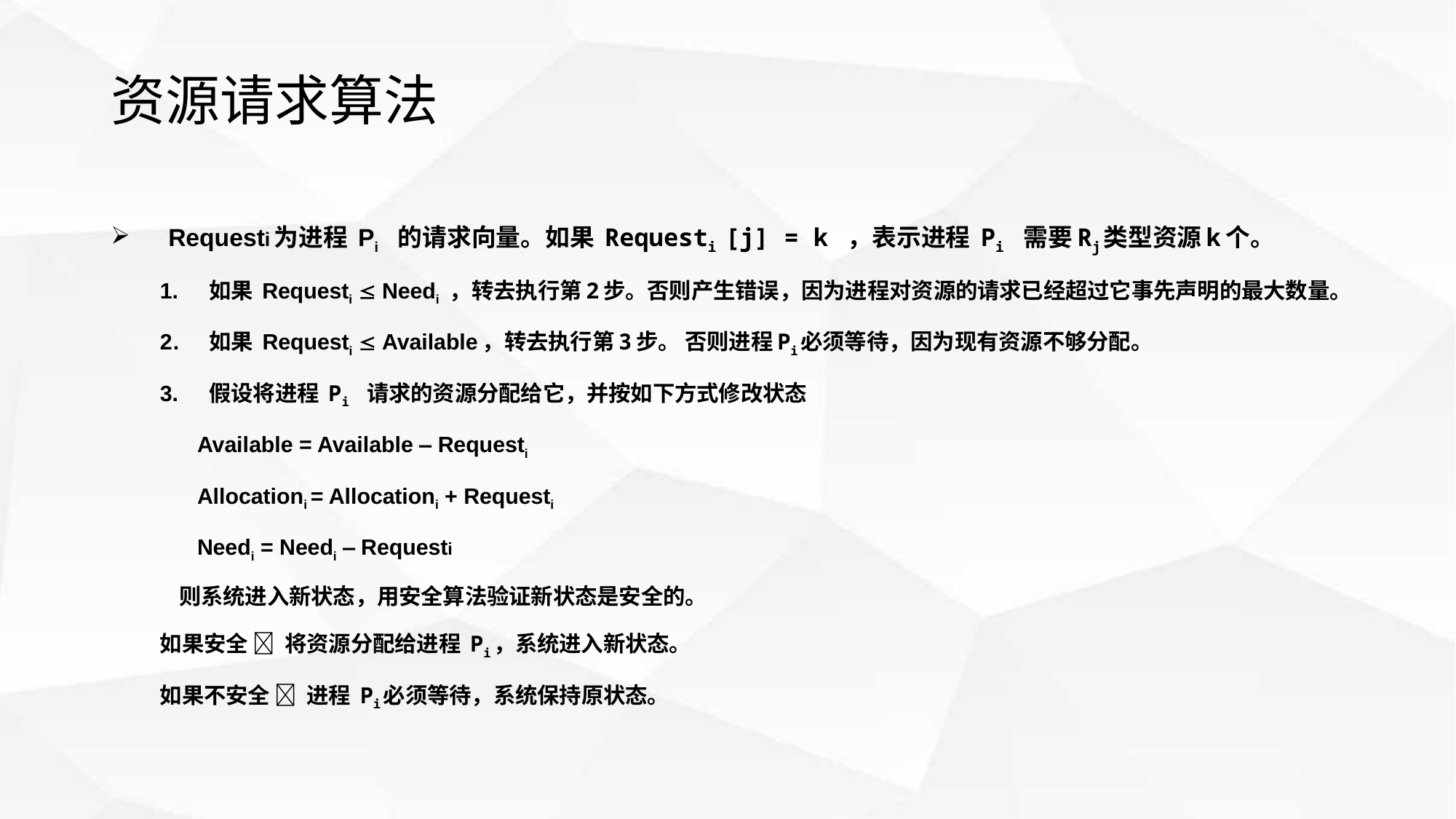

# 资源请求算法
Requesti为进程 Pi 的请求向量。如果 Requesti [j] = k ，表示进程 Pi 需要Rj类型资源k个。
1.	如果 Requesti ≤ Needi ，转去执行第2步。否则产生错误，因为进程对资源的请求已经超过它事先声明的最大数量。
如果 Requesti ≤ Available，转去执行第3步。 否则进程Pi必须等待，因为现有资源不够分配。
3.	假设将进程 Pi 请求的资源分配给它，并按如下方式修改状态
      Available = Available – Requesti
      Allocationi = Allocationi + Requesti
      Needi = Needi – Requesti
   则系统进入新状态，用安全算法验证新状态是安全的。
如果安全 ⇒  将资源分配给进程 Pi，系统进入新状态。
如果不安全 ⇒  进程 Pi必须等待，系统保持原状态。